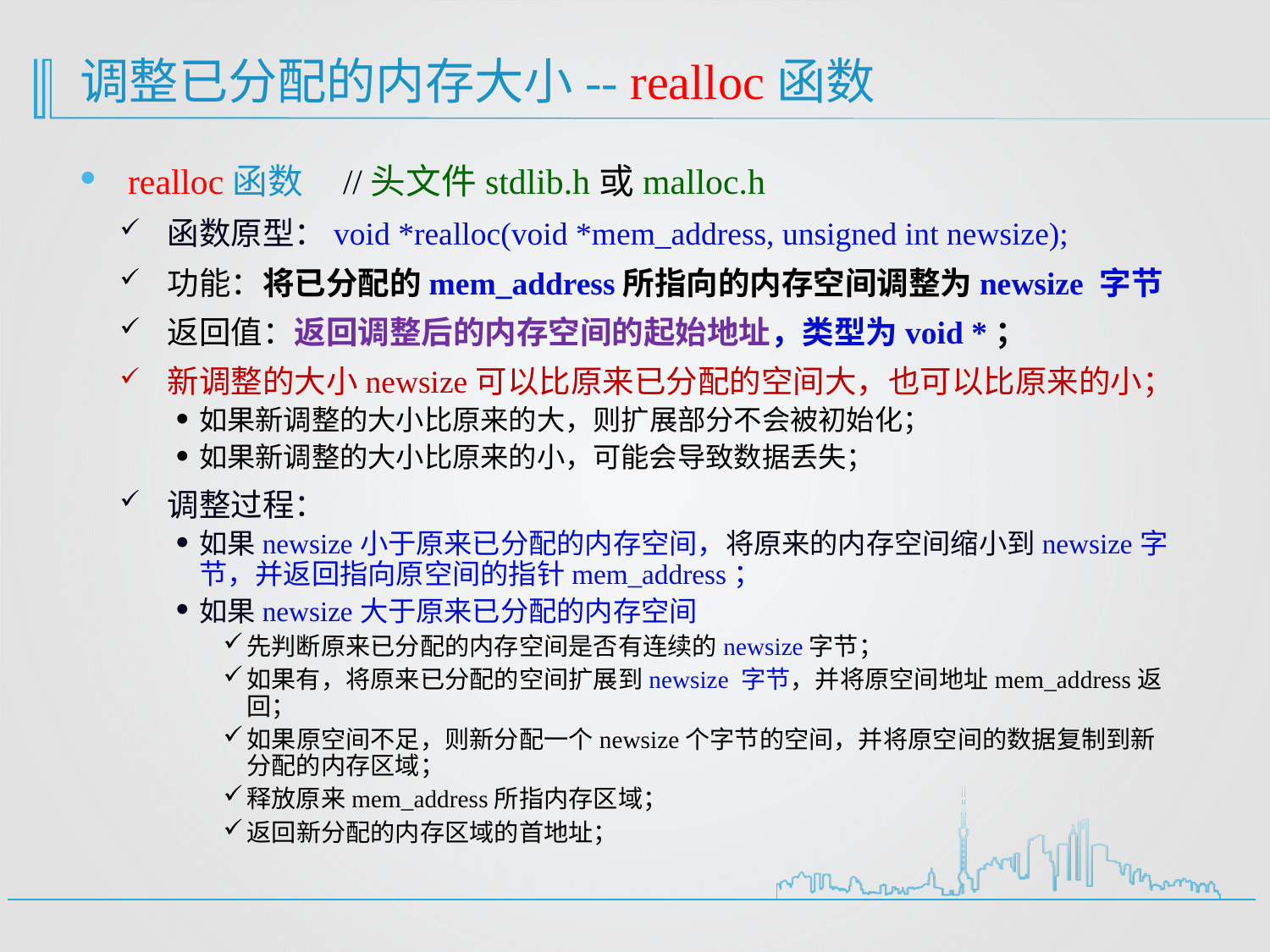

# 调整已分配的内存大小-- realloc函数
realloc函数    //头文件stdlib.h或malloc.h
函数原型：void *realloc(void *mem_address, unsigned int newsize);
功能：将已分配的mem_address所指向的内存空间调整为newsize 字节
返回值：返回调整后的内存空间的起始地址，类型为void *；
新调整的大小newsize可以比原来已分配的空间大，也可以比原来的小；
如果新调整的大小比原来的大，则扩展部分不会被初始化；
如果新调整的大小比原来的小，可能会导致数据丢失；
调整过程：
如果newsize小于原来已分配的内存空间，将原来的内存空间缩小到newsize字节，并返回指向原空间的指针mem_address；
如果newsize大于原来已分配的内存空间
先判断原来已分配的内存空间是否有连续的newsize字节；
如果有，将原来已分配的空间扩展到newsize 字节，并将原空间地址mem_address返回；
如果原空间不足，则新分配一个newsize个字节的空间，并将原空间的数据复制到新分配的内存区域；
释放原来mem_address所指内存区域；
返回新分配的内存区域的首地址；